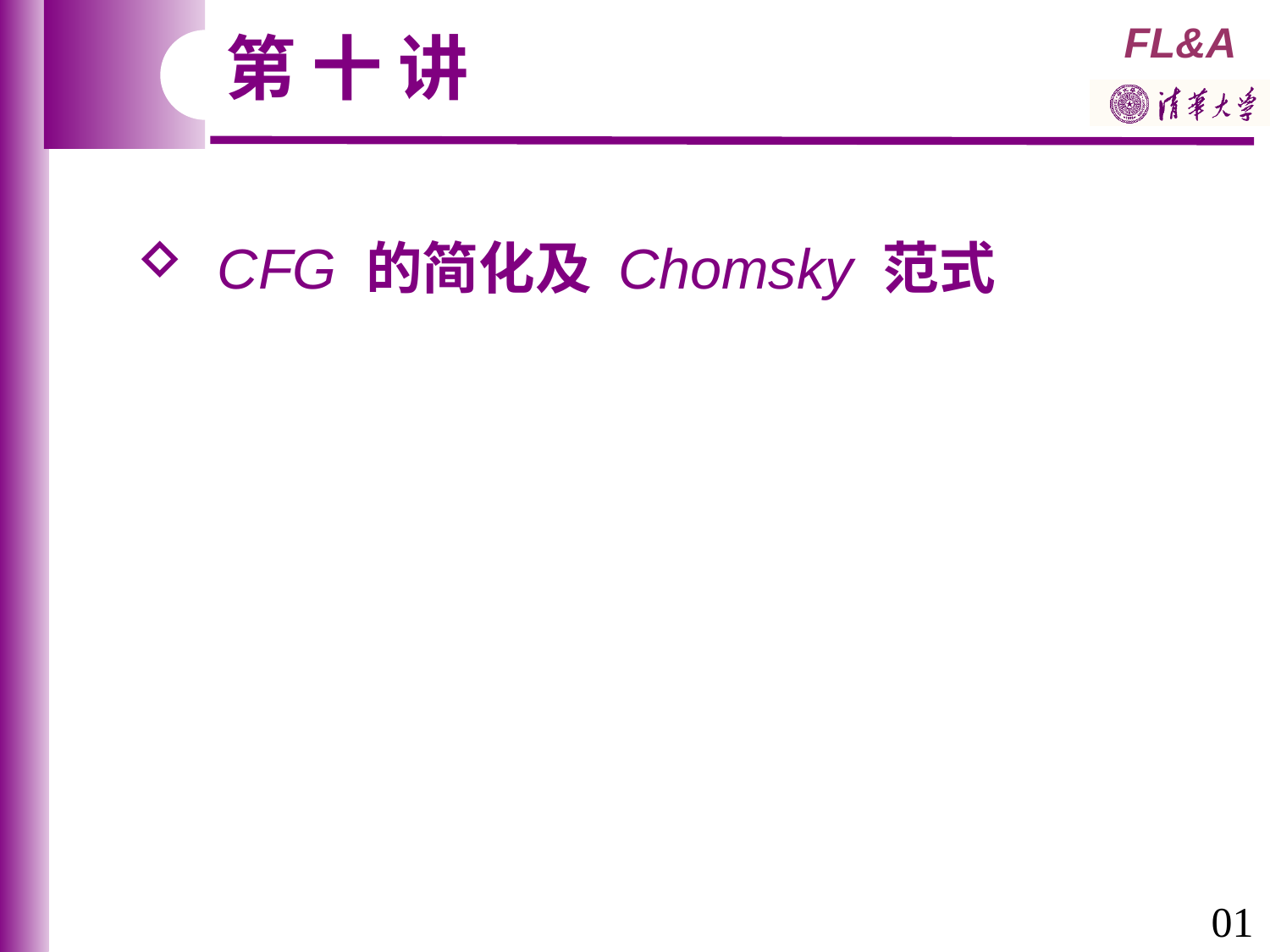

第 十 讲
  CFG 的简化及 Chomsky 范式
01